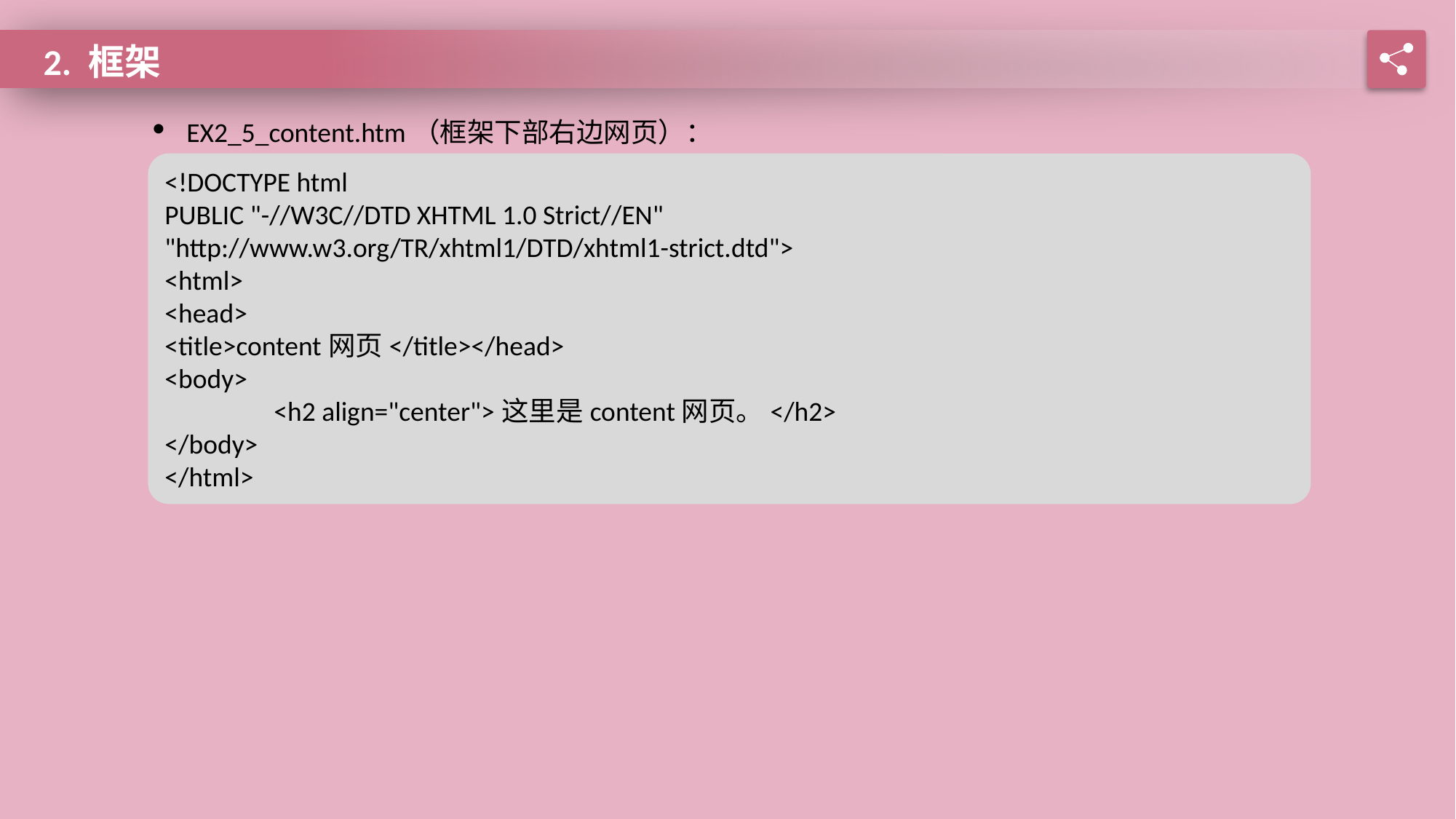

2. 框架
EX2_5_content.htm（框架下部右边网页）：
<!DOCTYPE html
PUBLIC "-//W3C//DTD XHTML 1.0 Strict//EN"
"http://www.w3.org/TR/xhtml1/DTD/xhtml1-strict.dtd">
<html>
<head>
<title>content网页</title></head>
<body>
	<h2 align="center">这里是content网页。</h2>
</body>
</html>